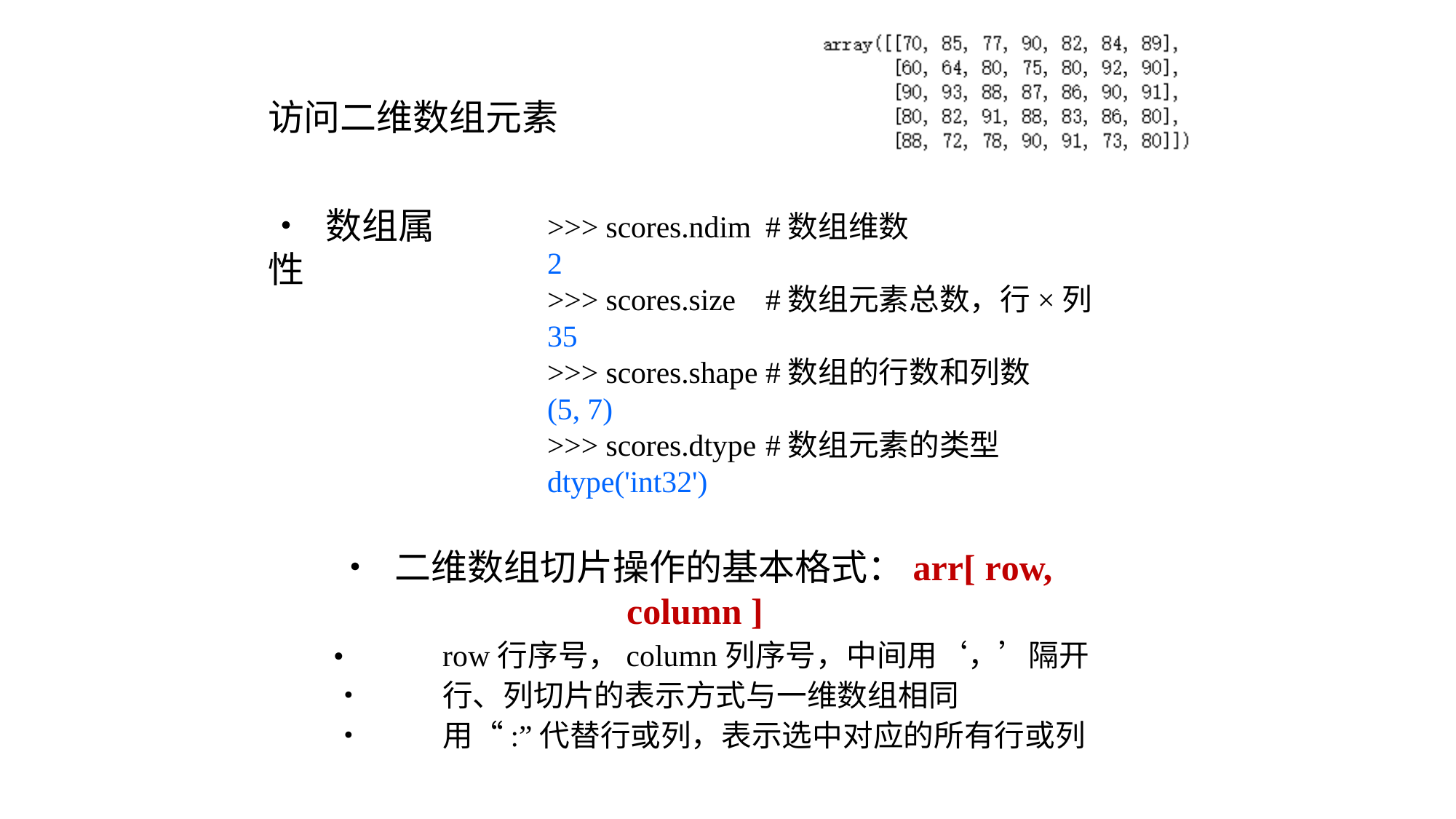

# 访问二维数组元素
• 数组属性
>>> scores.ndim	#数组维数
2
>>> scores.size	#数组元素总数，行×列
35
>>> scores.shape	#数组的行数和列数
(5, 7)
>>> scores.dtype	#数组元素的类型
dtype('int32')

• 二维数组切片操作的基本格式：arr[ row, column ]
•	row行序号，column列序号，中间用‘，’隔开
•	行、列切片的表示方式与一维数组相同
•	用“:”代替行或列，表示选中对应的所有行或列